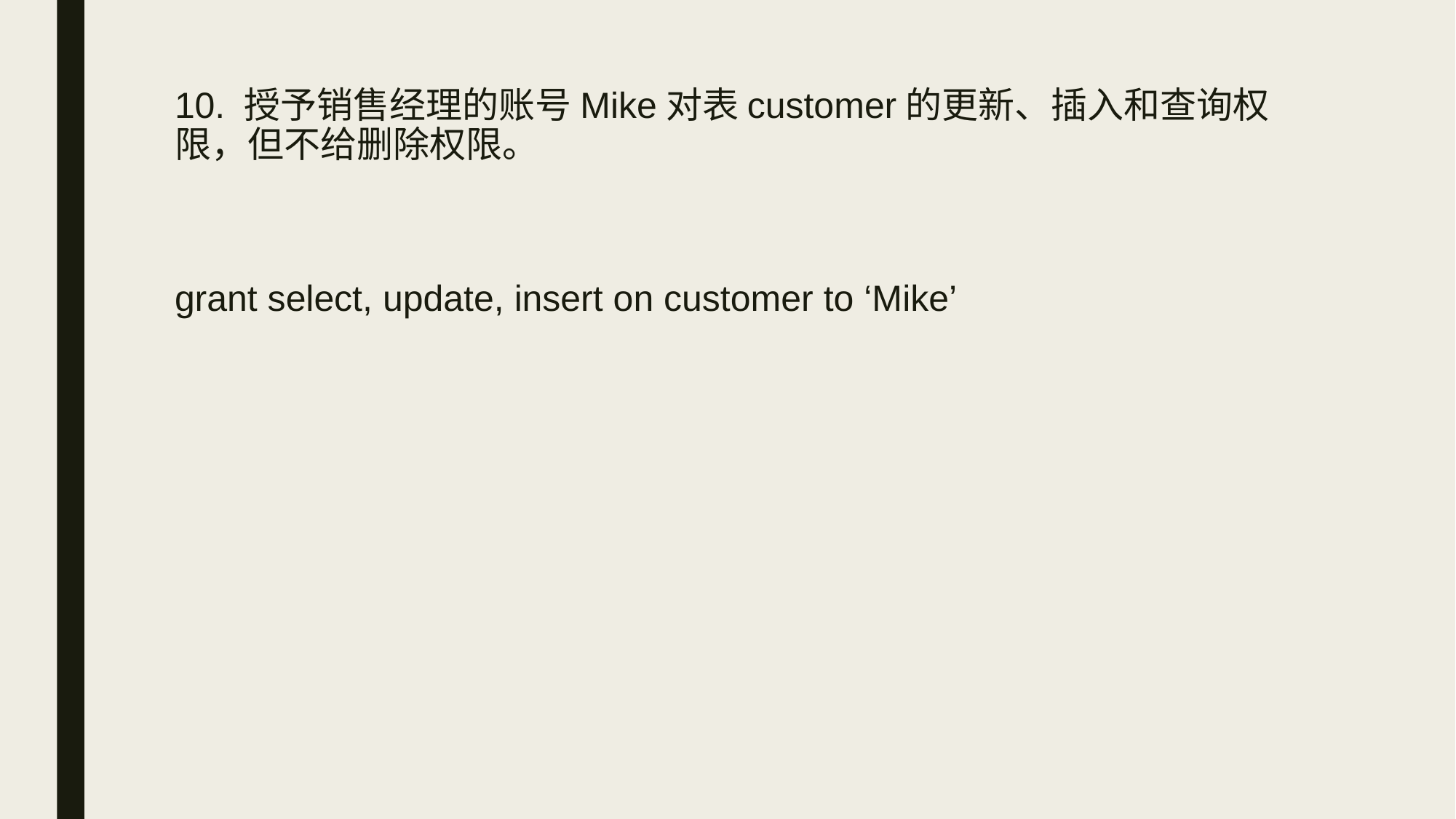

# 10. 授予销售经理的账号Mike对表customer的更新、插入和查询权限，但不给删除权限。
grant select, update, insert on customer to ‘Mike’